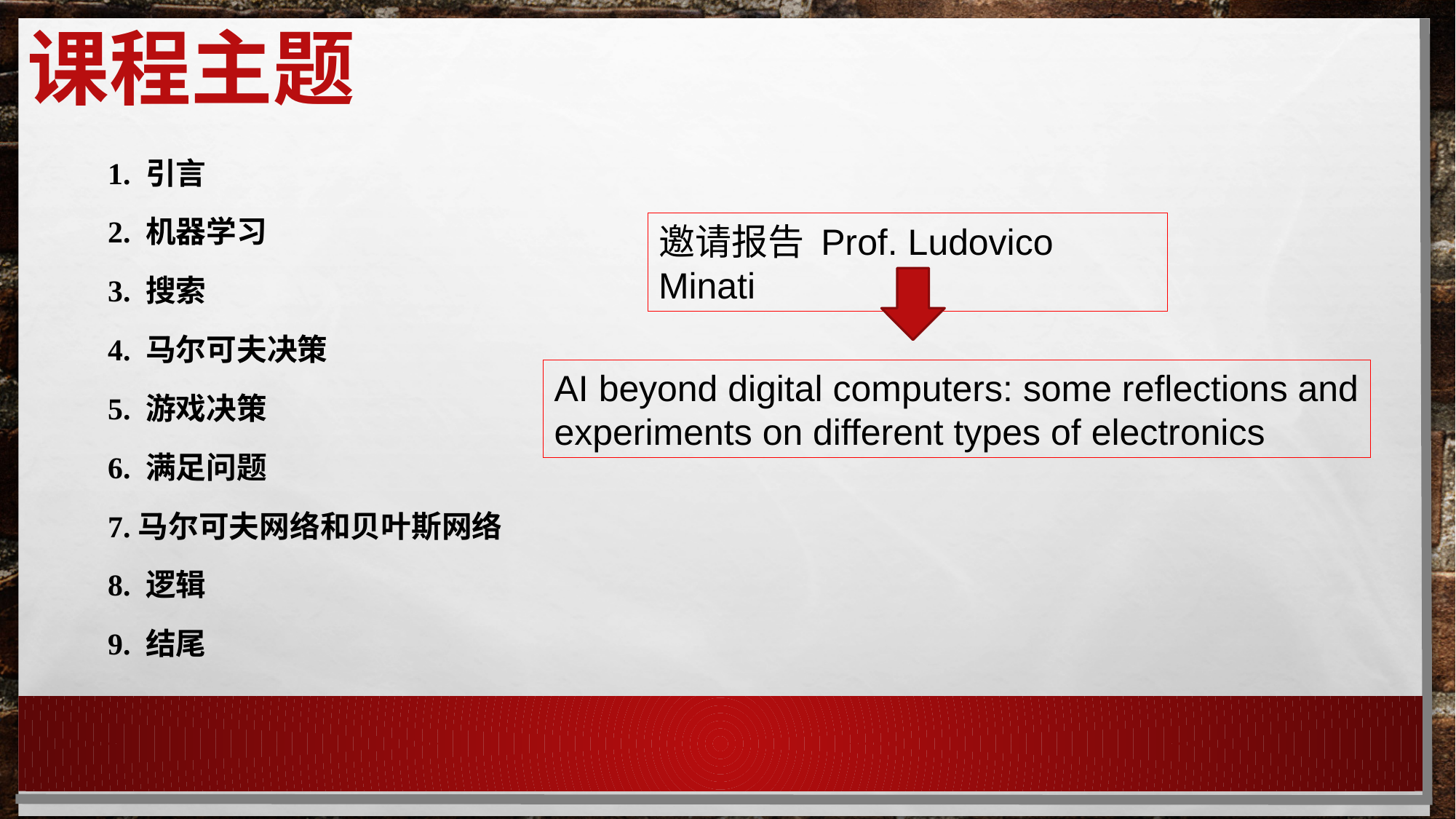

# 课程主题
1. 引言
2. 机器学习
3. 搜索
4. 马尔可夫决策
5. 游戏决策
6. 满足问题
7.马尔可夫网络和贝叶斯网络
8. 逻辑
9. 结尾

邀请报告 Prof. Ludovico Minati

AI beyond digital computers: some reflections and experiments on different types of electronics